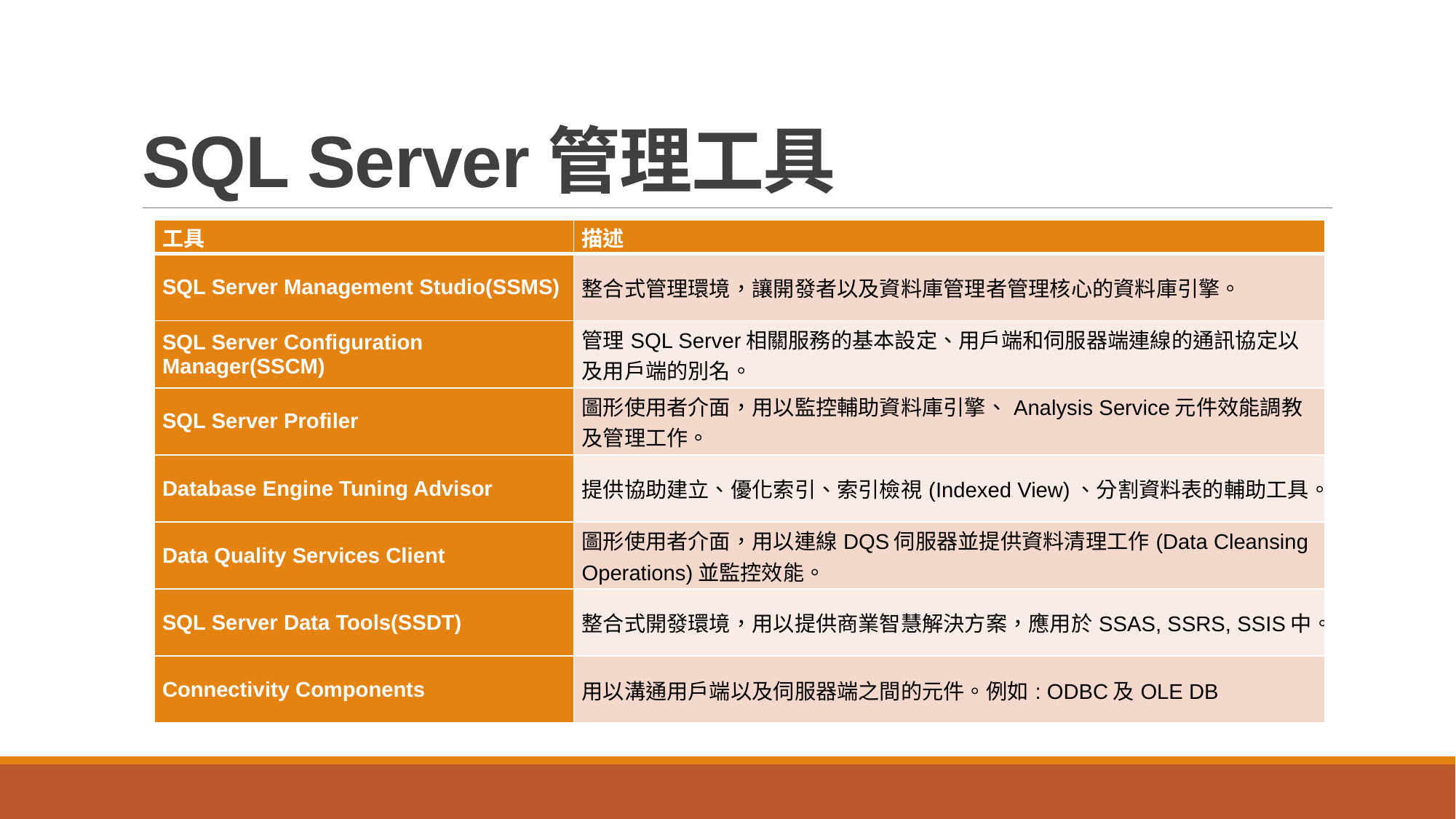

# SQL Server管理工具
| 工具 | 描述 |
| --- | --- |
| SQL Server Management Studio(SSMS) | 整合式管理環境，讓開發者以及資料庫管理者管理核心的資料庫引擎。 |
| SQL Server Configuration Manager(SSCM) | 管理SQL Server相關服務的基本設定、用戶端和伺服器端連線的通訊協定以及用戶端的別名。 |
| SQL Server Profiler | 圖形使用者介面，用以監控輔助資料庫引擎、Analysis Service元件效能調教及管理工作。 |
| Database Engine Tuning Advisor | 提供協助建立、優化索引、索引檢視(Indexed View)、分割資料表的輔助工具。 |
| Data Quality Services Client | 圖形使用者介面，用以連線DQS伺服器並提供資料清理工作(Data Cleansing Operations)並監控效能。 |
| SQL Server Data Tools(SSDT) | 整合式開發環境，用以提供商業智慧解決方案，應用於SSAS, SSRS, SSIS中。 |
| Connectivity Components | 用以溝通用戶端以及伺服器端之間的元件。例如: ODBC及OLE DB |